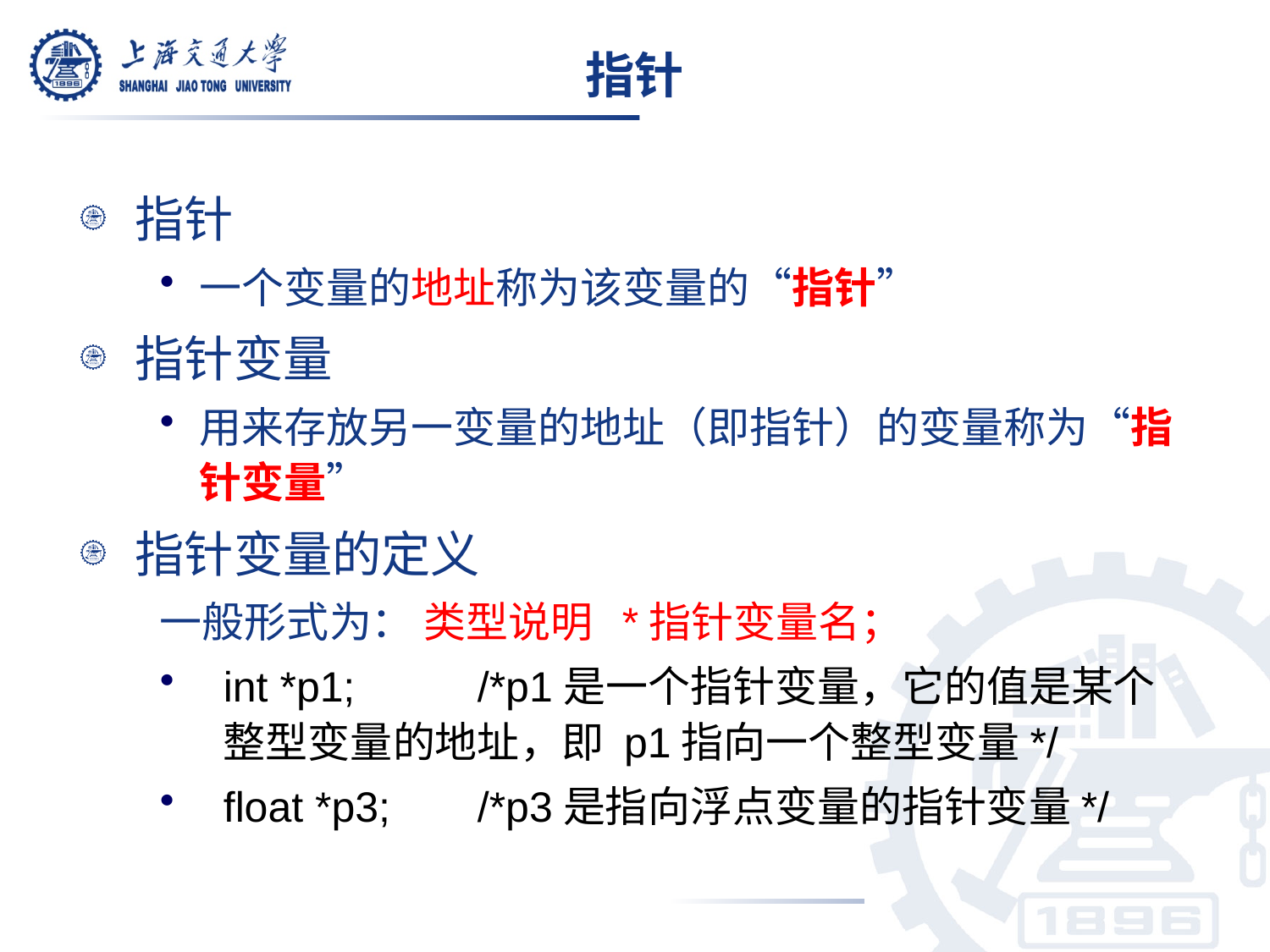

# 指针
指针
一个变量的地址称为该变量的“指针”
指针变量
用来存放另一变量的地址（即指针）的变量称为“指针变量”
指针变量的定义
一般形式为： 类型说明  *指针变量名；
int *p1; 	/*p1是一个指针变量，它的值是某个整型变量的地址，即 p1指向一个整型变量*/
float *p3; 	/*p3是指向浮点变量的指针变量*/